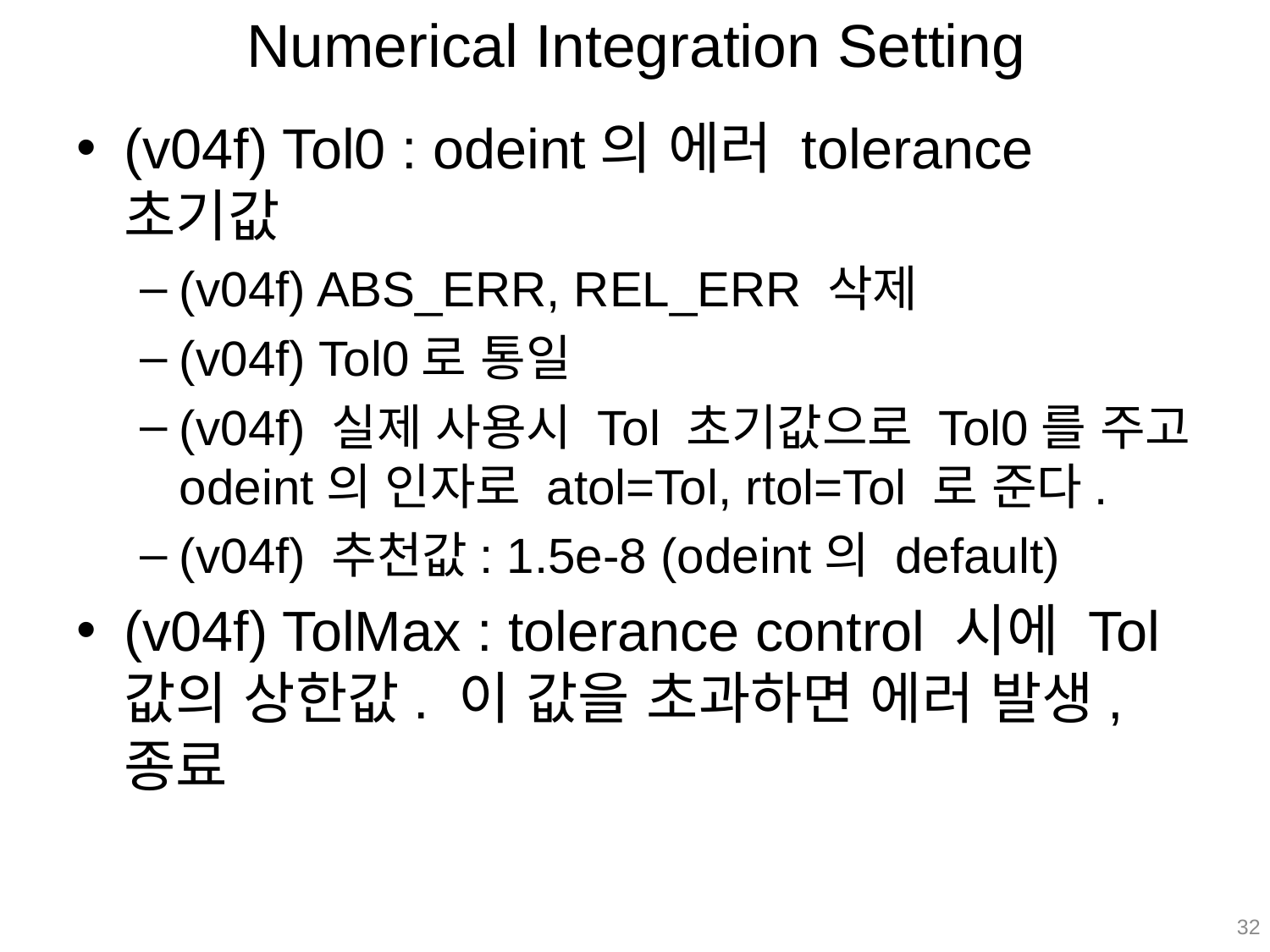

# Numerical Integration Setting
(v04f) Tol0 : odeint의 에러 tolerance 초기값
(v04f) ABS_ERR, REL_ERR 삭제
(v04f) Tol0로 통일
(v04f) 실제 사용시 Tol 초기값으로 Tol0를 주고 odeint의 인자로 atol=Tol, rtol=Tol 로 준다.
(v04f) 추천값: 1.5e-8 (odeint의 default)
(v04f) TolMax : tolerance control 시에 Tol 값의 상한값. 이 값을 초과하면 에러 발생, 종료

32